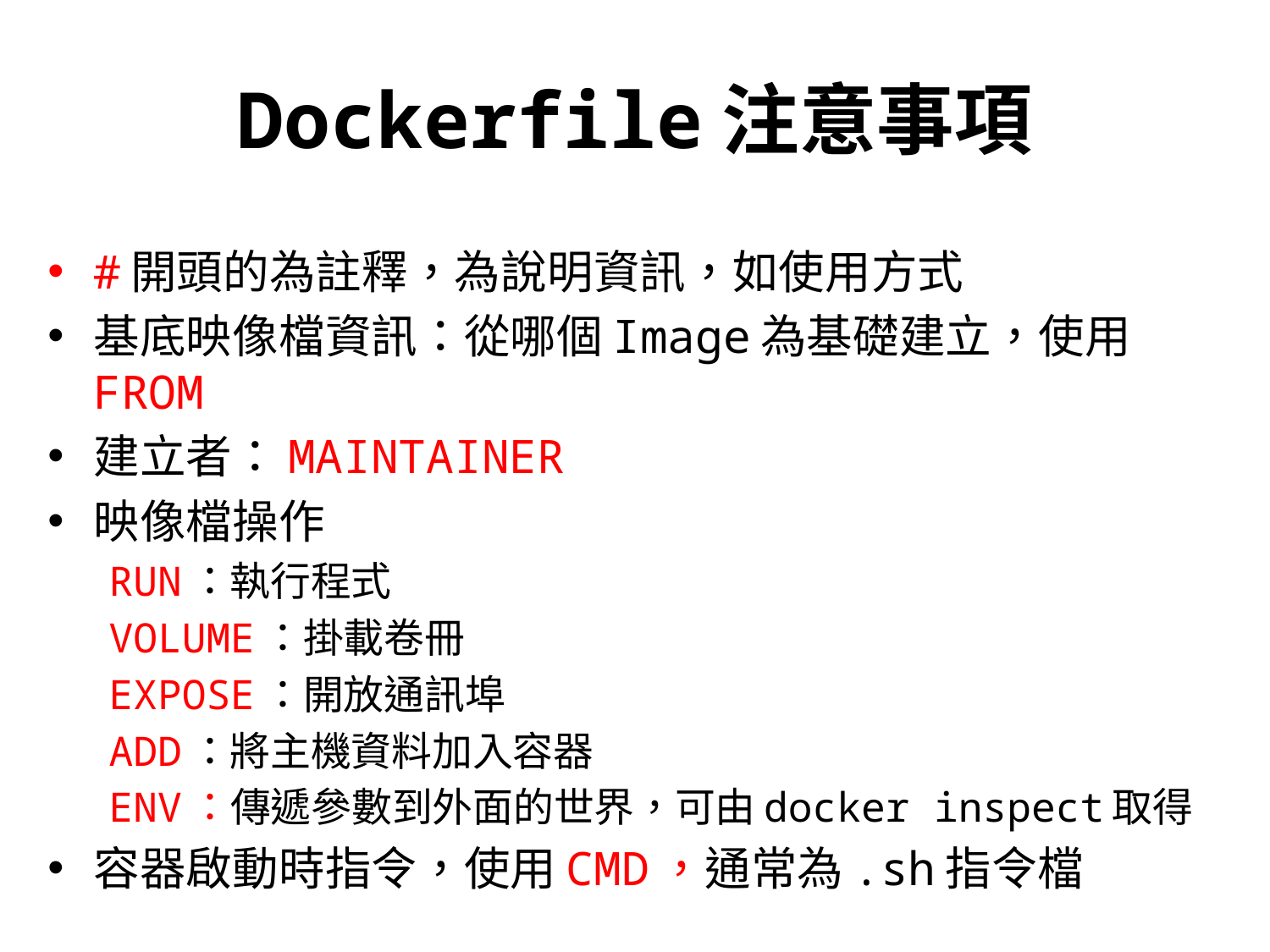

# Dockerfile注意事項
#開頭的為註釋，為說明資訊，如使用方式
基底映像檔資訊：從哪個Image為基礎建立，使用	FROM
建立者：MAINTAINER
映像檔操作
RUN：執行程式
VOLUME：掛載卷冊
EXPOSE：開放通訊埠
ADD：將主機資料加入容器
ENV：傳遞參數到外面的世界，可由docker inspect取得
容器啟動時指令，使用CMD，通常為.sh指令檔